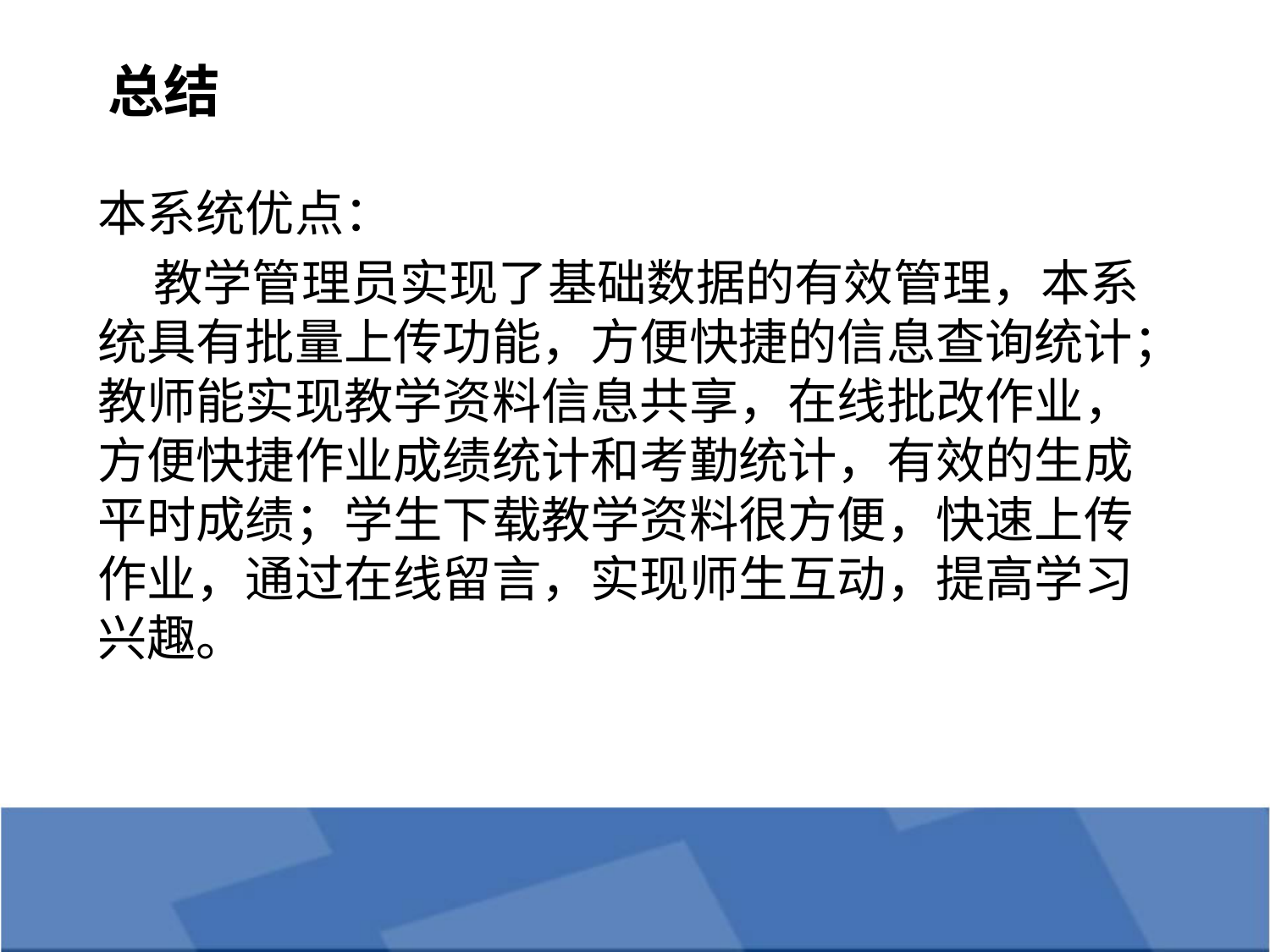

# 总结
本系统优点：
    教学管理员实现了基础数据的有效管理，本系统具有批量上传功能，方便快捷的信息查询统计；教师能实现教学资料信息共享，在线批改作业，方便快捷作业成绩统计和考勤统计，有效的生成平时成绩；学生下载教学资料很方便，快速上传作业，通过在线留言，实现师生互动，提高学习兴趣。